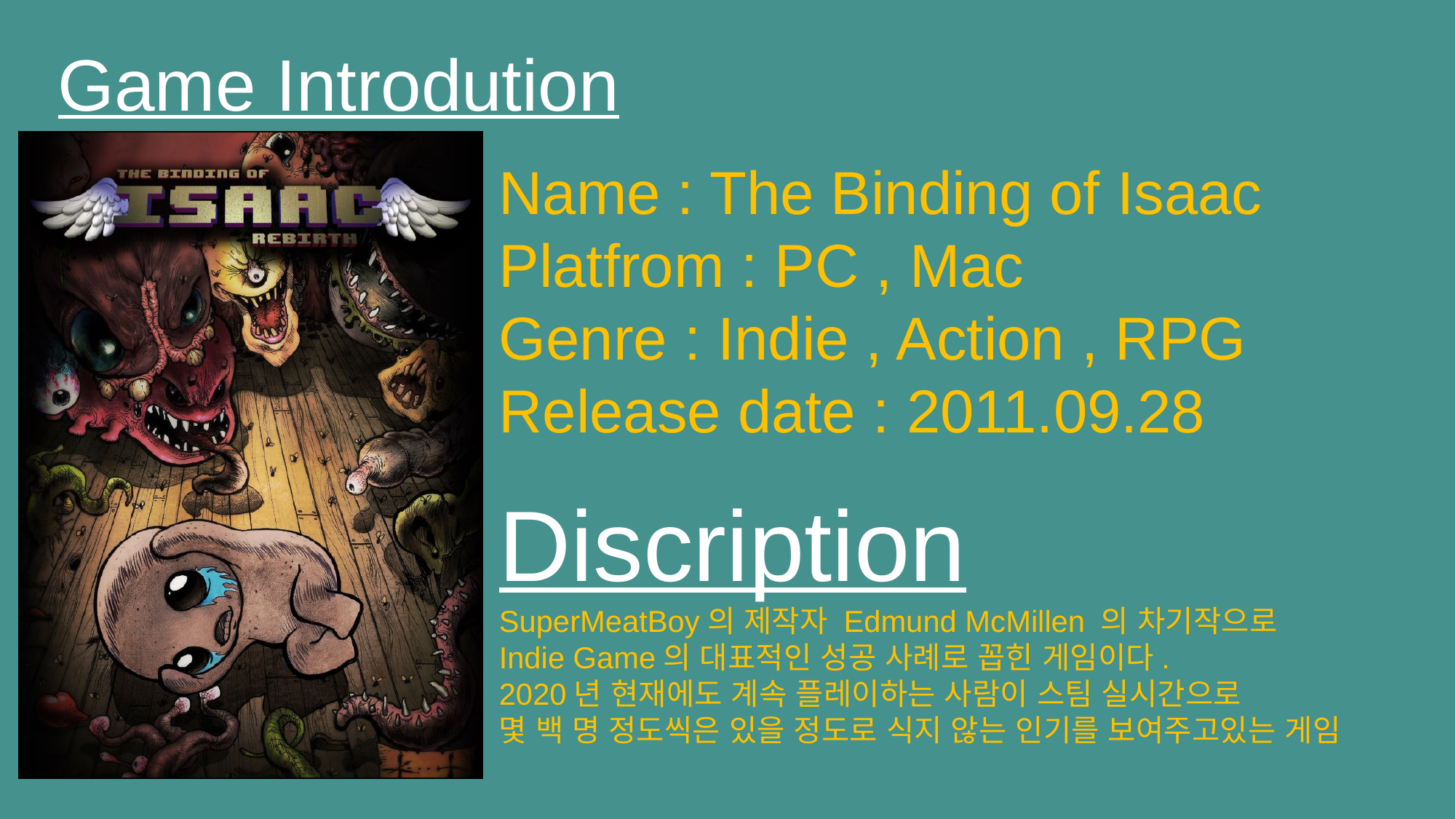

Game Introdution
#

Name : The Binding of Isaac
Platfrom : PC , Mac
Genre : Indie , Action , RPG
Release date : 2011.09.28

Discription
SuperMeatBoy의 제작자 Edmund McMillen 의 차기작으로
Indie Game의 대표적인 성공 사례로 꼽힌 게임이다.
2020년 현재에도 계속 플레이하는 사람이 스팀 실시간으로
몇 백 명 정도씩은 있을 정도로 식지 않는 인기를 보여주고있는 게임